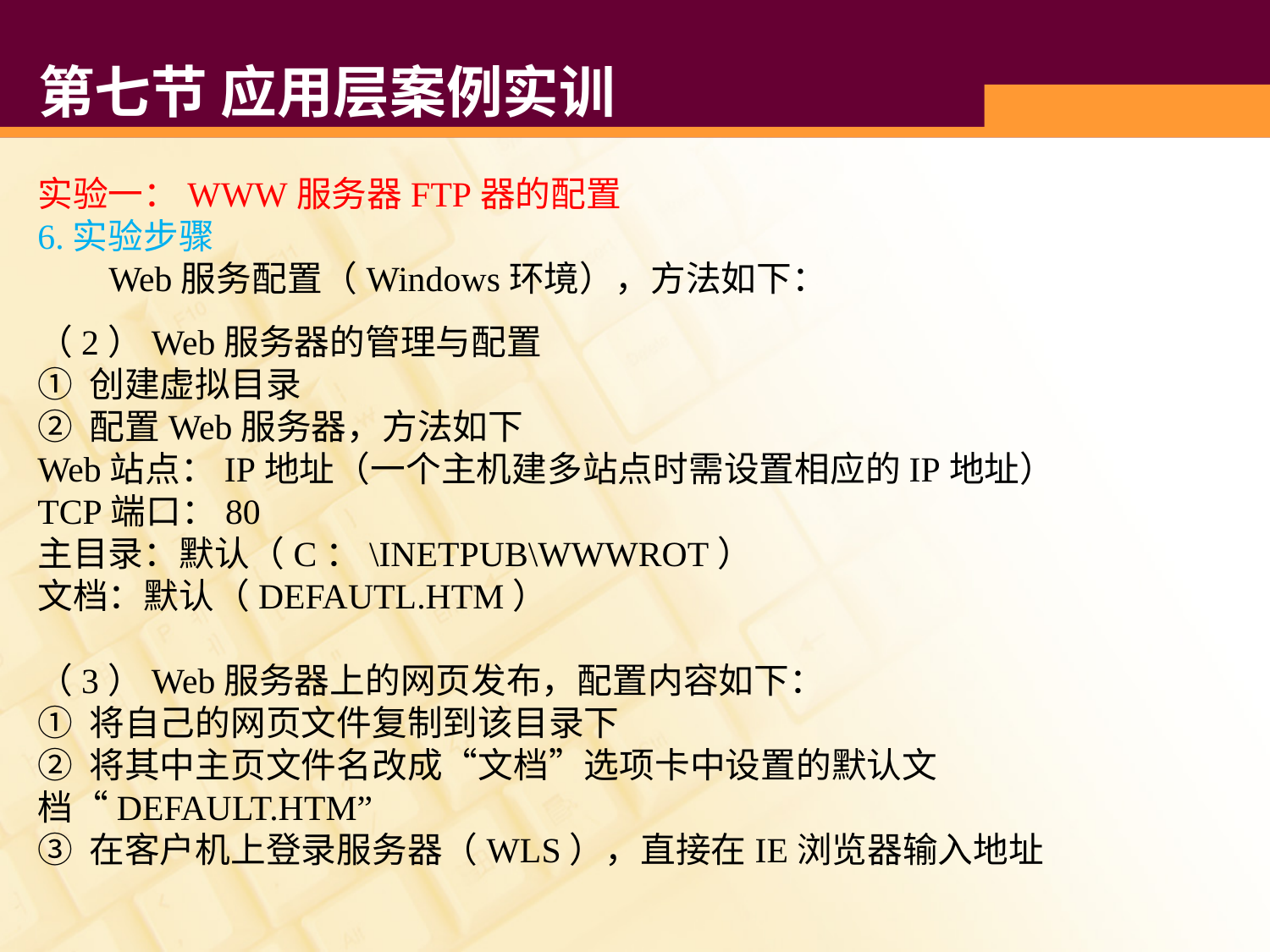

# 第七节 应用层案例实训
实验一：WWW服务器FTP器的配置
6.实验步骤
        Web服务配置（Windows环境），方法如下：

（2）Web服务器的管理与配置
① 创建虚拟目录
② 配置Web服务器，方法如下
Web站点：IP地址（一个主机建多站点时需设置相应的IP地址）
TCP端口：80
主目录：默认（C：\INETPUB\WWWROT）
文档：默认（DEFAUTL.HTM）

（3）Web服务器上的网页发布，配置内容如下：
① 将自己的网页文件复制到该目录下
② 将其中主页文件名改成“文档”选项卡中设置的默认文档“DEFAULT.HTM”
③ 在客户机上登录服务器（WLS），直接在IE浏览器输入地址